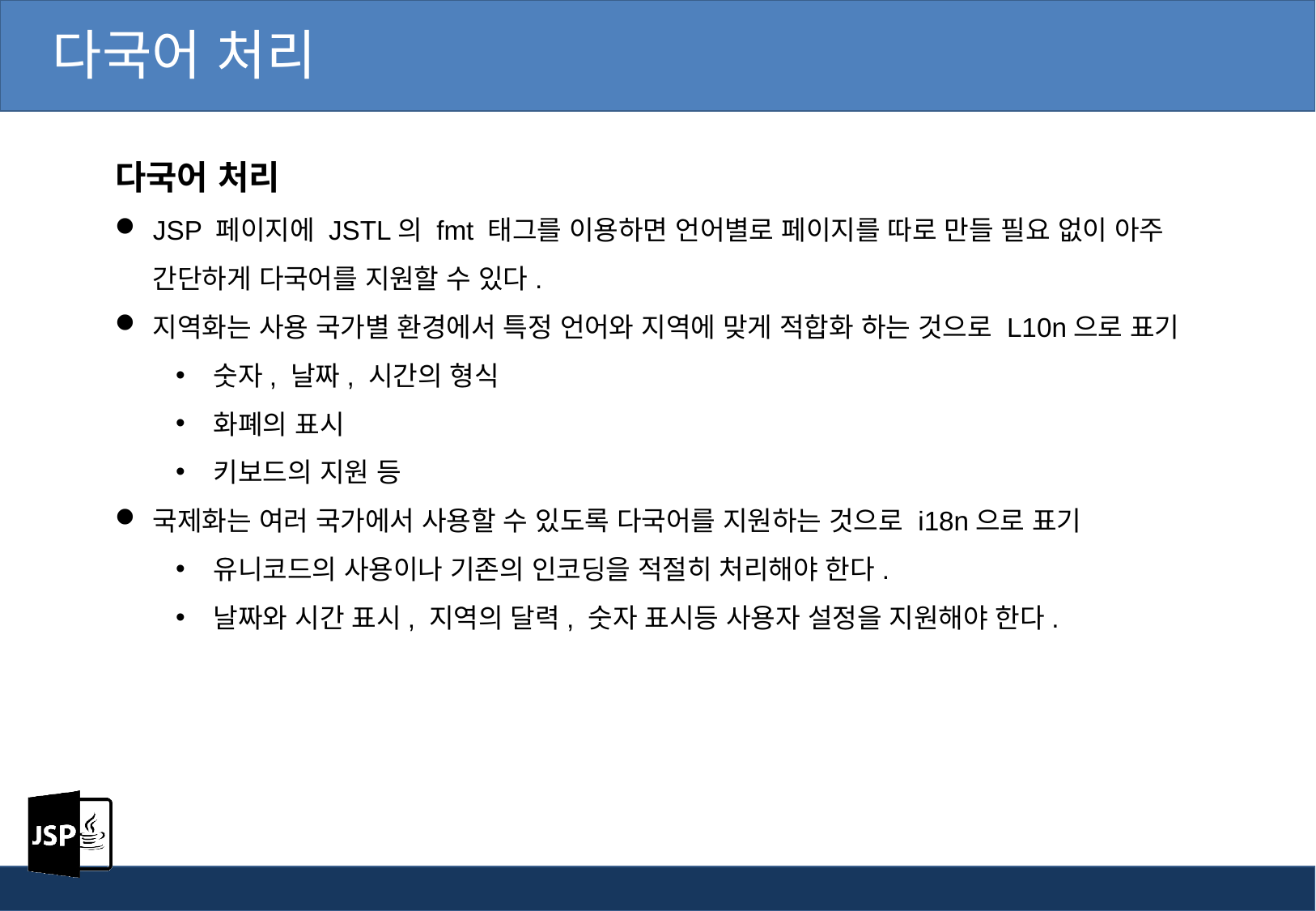

다국어 처리
다국어 처리
JSP 페이지에 JSTL의 fmt 태그를 이용하면 언어별로 페이지를 따로 만들 필요 없이 아주 간단하게 다국어를 지원할 수 있다.
지역화는 사용 국가별 환경에서 특정 언어와 지역에 맞게 적합화 하는 것으로 L10n으로 표기
숫자, 날짜, 시간의 형식
화폐의 표시
키보드의 지원 등
국제화는 여러 국가에서 사용할 수 있도록 다국어를 지원하는 것으로 i18n으로 표기
유니코드의 사용이나 기존의 인코딩을 적절히 처리해야 한다.
날짜와 시간 표시, 지역의 달력, 숫자 표시등 사용자 설정을 지원해야 한다.